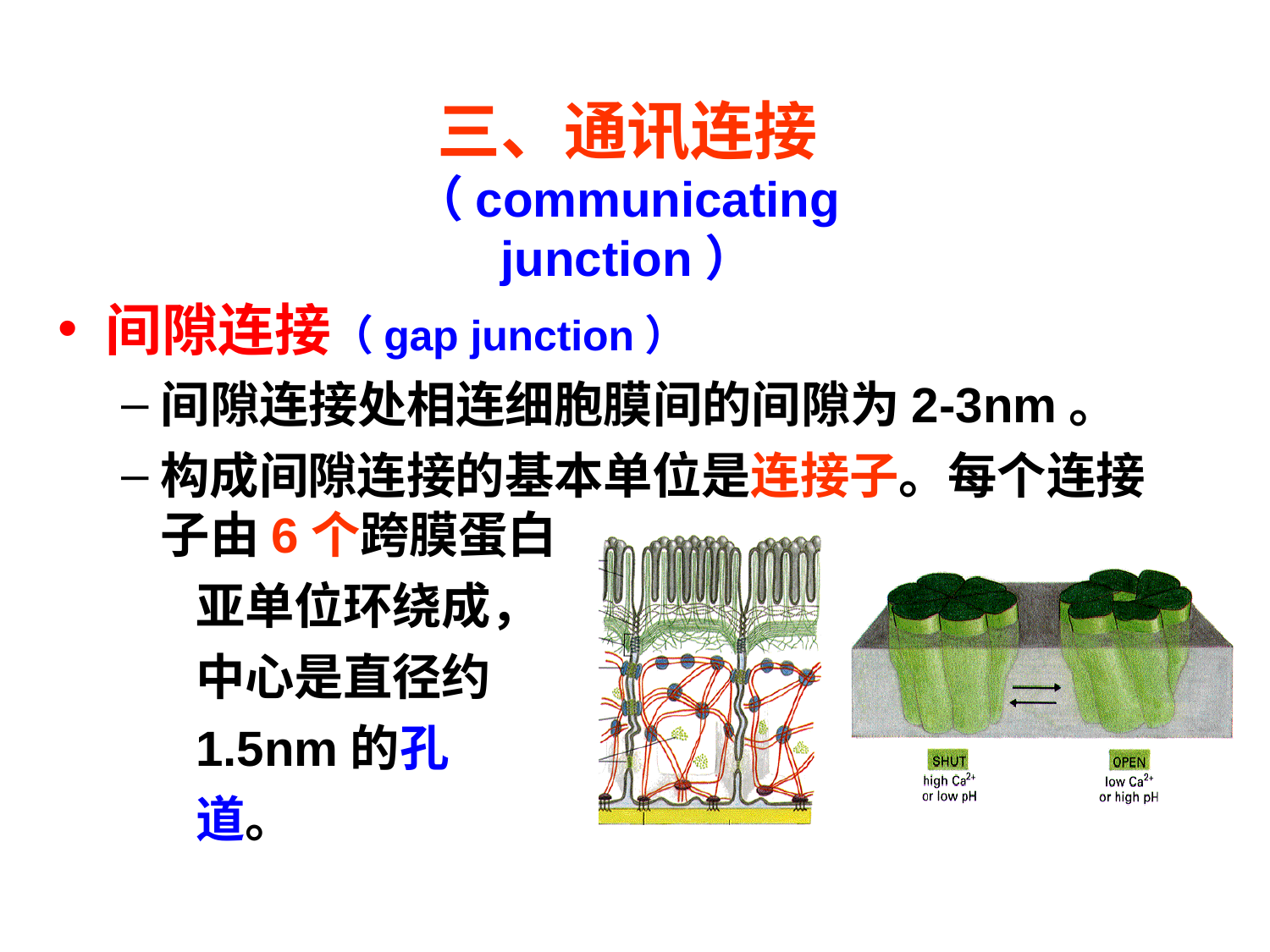

# 三、通讯连接
（communicating junction）
间隙连接（gap junction）
间隙连接处相连细胞膜间的间隙为2-3nm。
构成间隙连接的基本单位是连接子。每个连接 子由6个跨膜蛋白
亚单位环绕成， 中心是直径约 1.5nm的孔道。